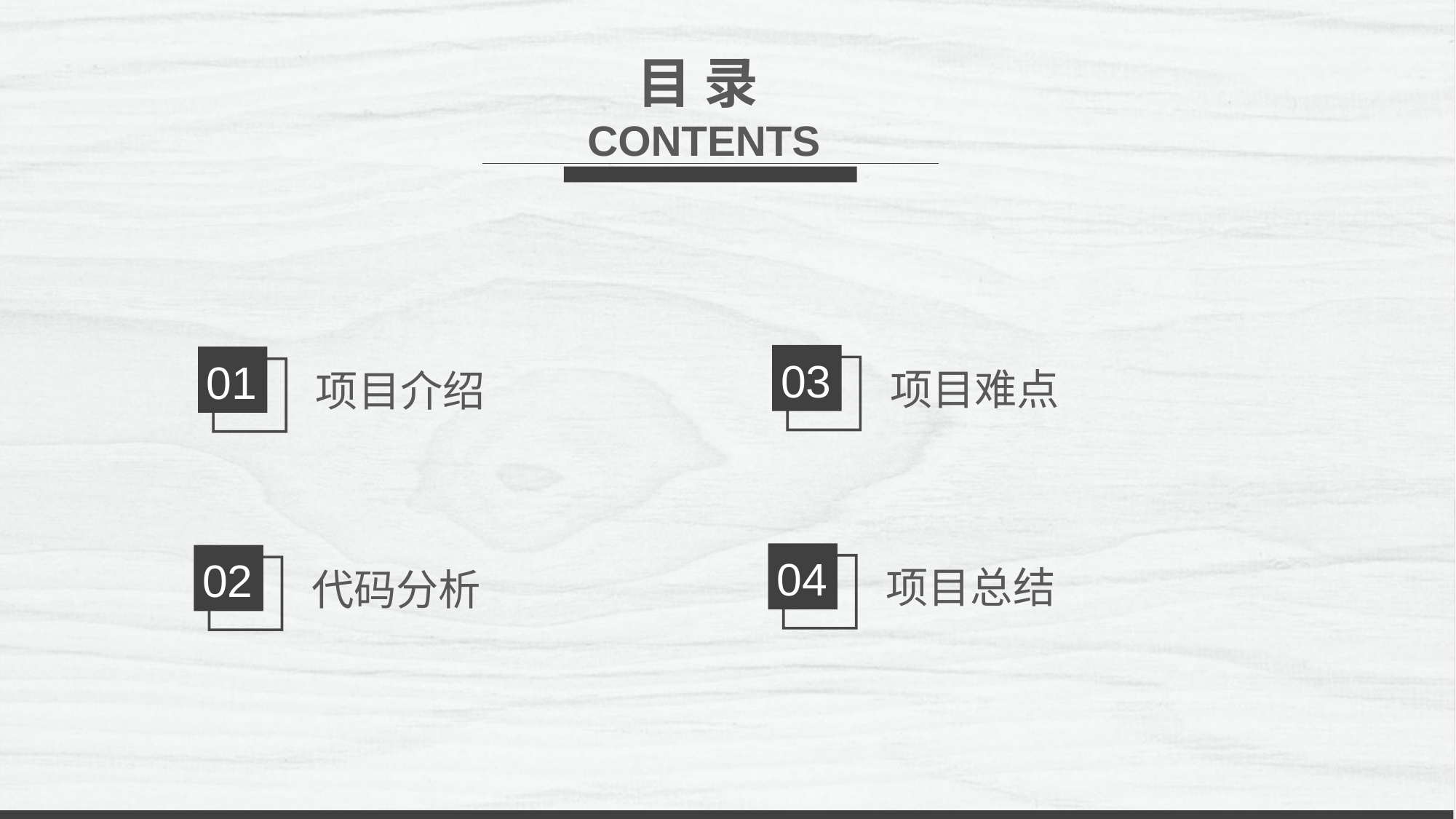

目 录
CONTENTS

03
01
项目难点
项目介绍

04
02
项目总结
代码分析